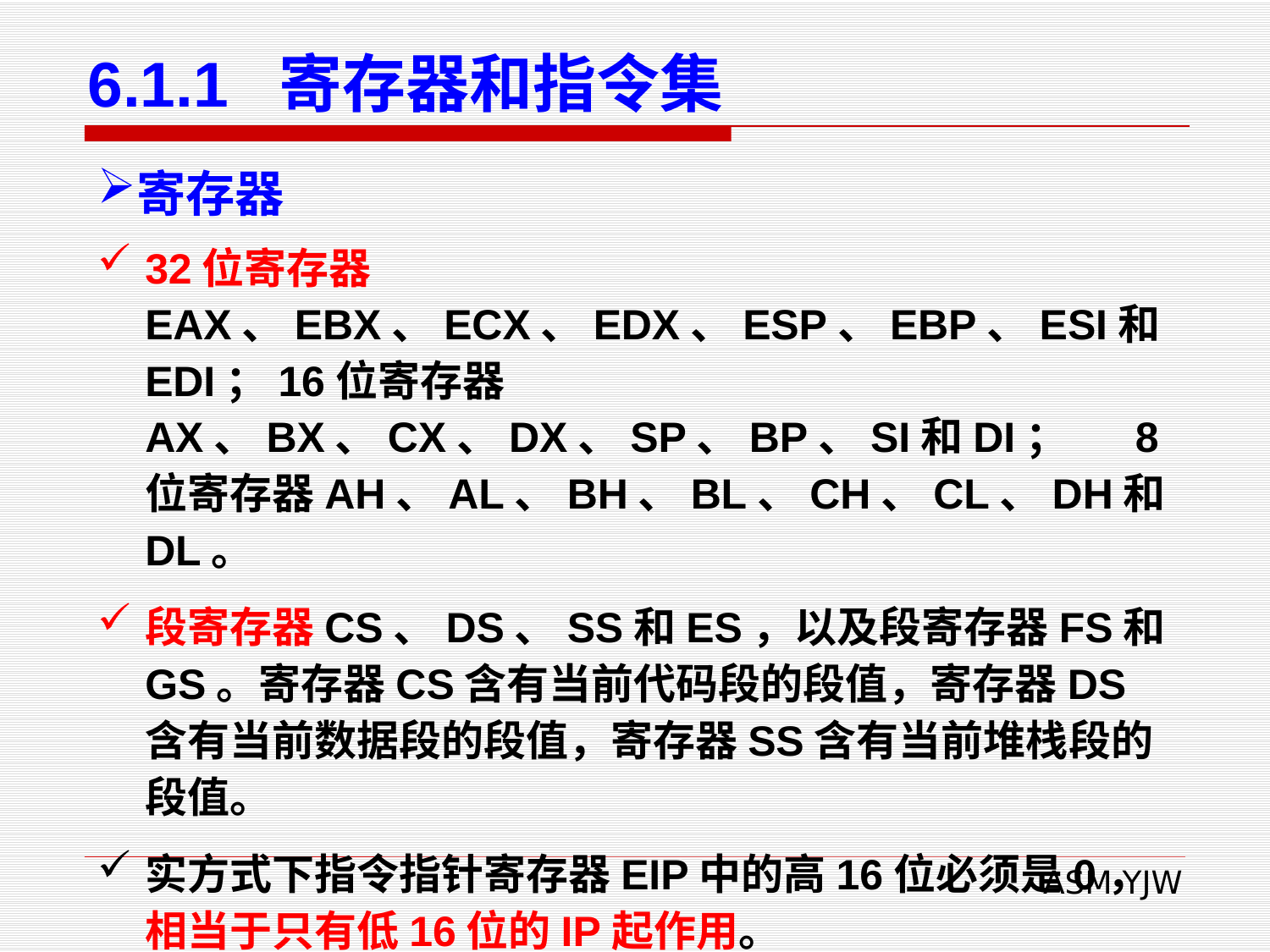

# 6.1.1  寄存器和指令集
寄存器
32位寄存器EAX、EBX、ECX、EDX、ESP、EBP、ESI和EDI；16位寄存器AX、BX、CX、DX、SP、BP、SI和DI；      8位寄存器AH、AL、BH、BL、CH、CL、DH和DL。
段寄存器CS、DS、SS和ES，以及段寄存器FS和GS。寄存器CS含有当前代码段的段值，寄存器DS含有当前数据段的段值，寄存器SS含有当前堆栈段的段值。
实方式下指令指针寄存器EIP中的高16位必须是0，相当于只有低16位的IP起作用。
实方式下堆栈指针寄存器ESP中的高16位必须是0，相当于只有低16位的SP起作用。